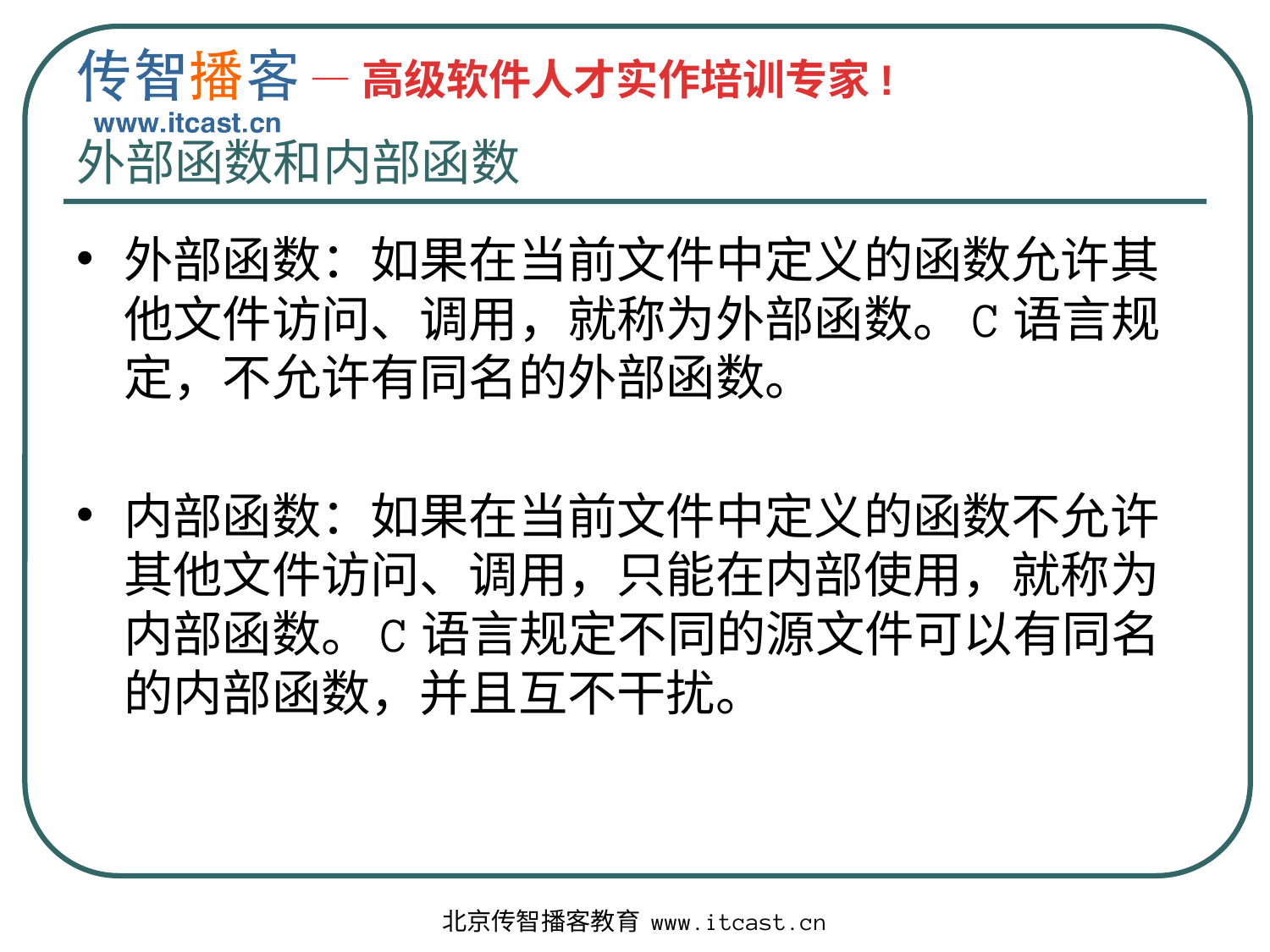

# 外部函数和内部函数
外部函数：如果在当前文件中定义的函数允许其他文件访问、调用，就称为外部函数。C语言规定，不允许有同名的外部函数。

内部函数：如果在当前文件中定义的函数不允许其他文件访问、调用，只能在内部使用，就称为内部函数。C语言规定不同的源文件可以有同名的内部函数，并且互不干扰。